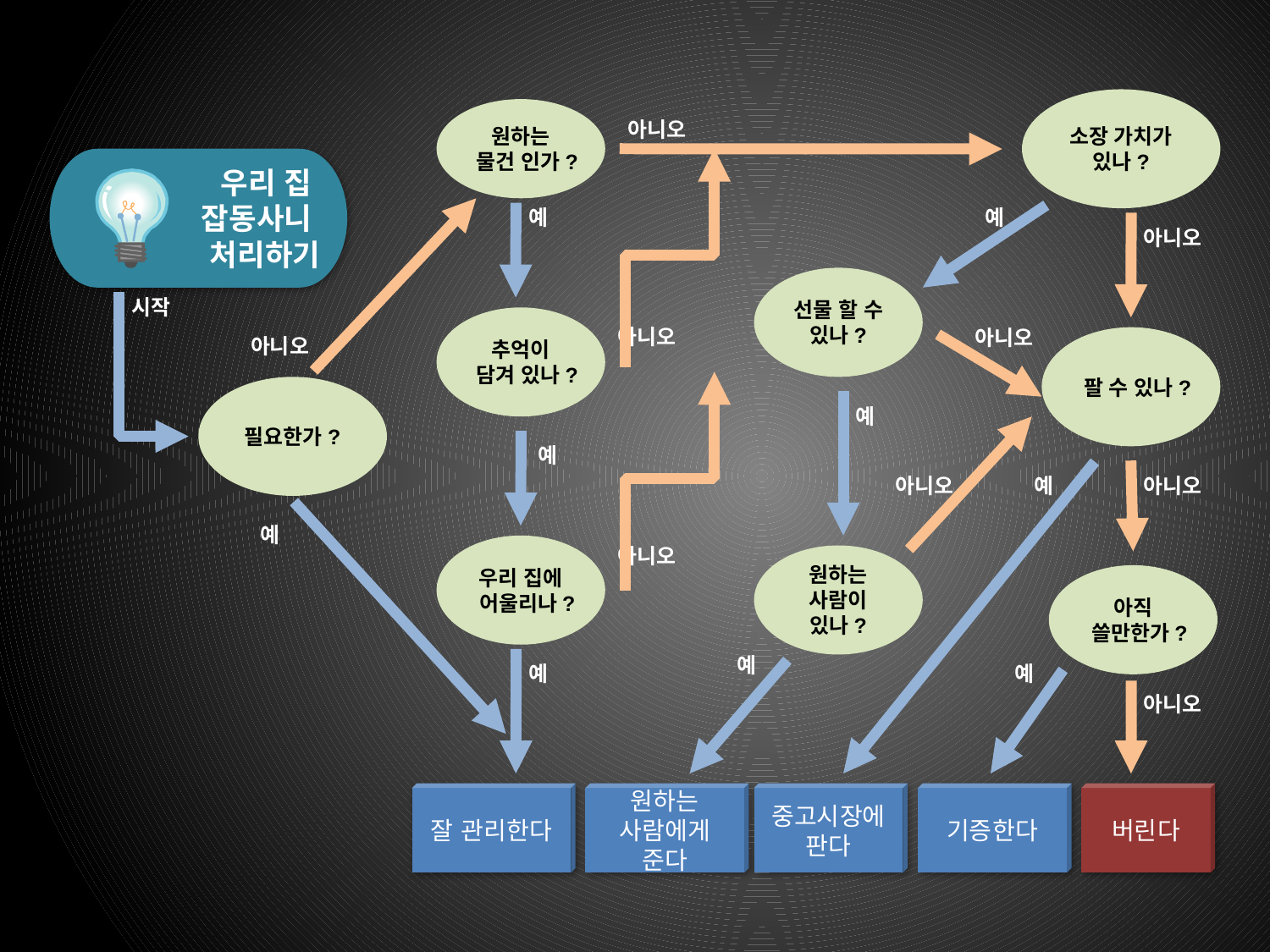

소장 가치가 있나?
원하는 물건 인가?
선물 할 수 있나?
추억이 담겨 있나?
팔 수 있나?
필요한가?
우리 집에
어울리나?
원하는 사람이 있나?
아직 쓸만한가?
아니오
우리 집
잡동사니
처리하기
아니오

예
예
아니오
시작
아니오
아니오
아니오
예
예
아니오
예
예
아니오
예
예
예
아니오
잘 관리한다
원하는 사람에게 준다
중고시장에 판다
기증한다
버린다